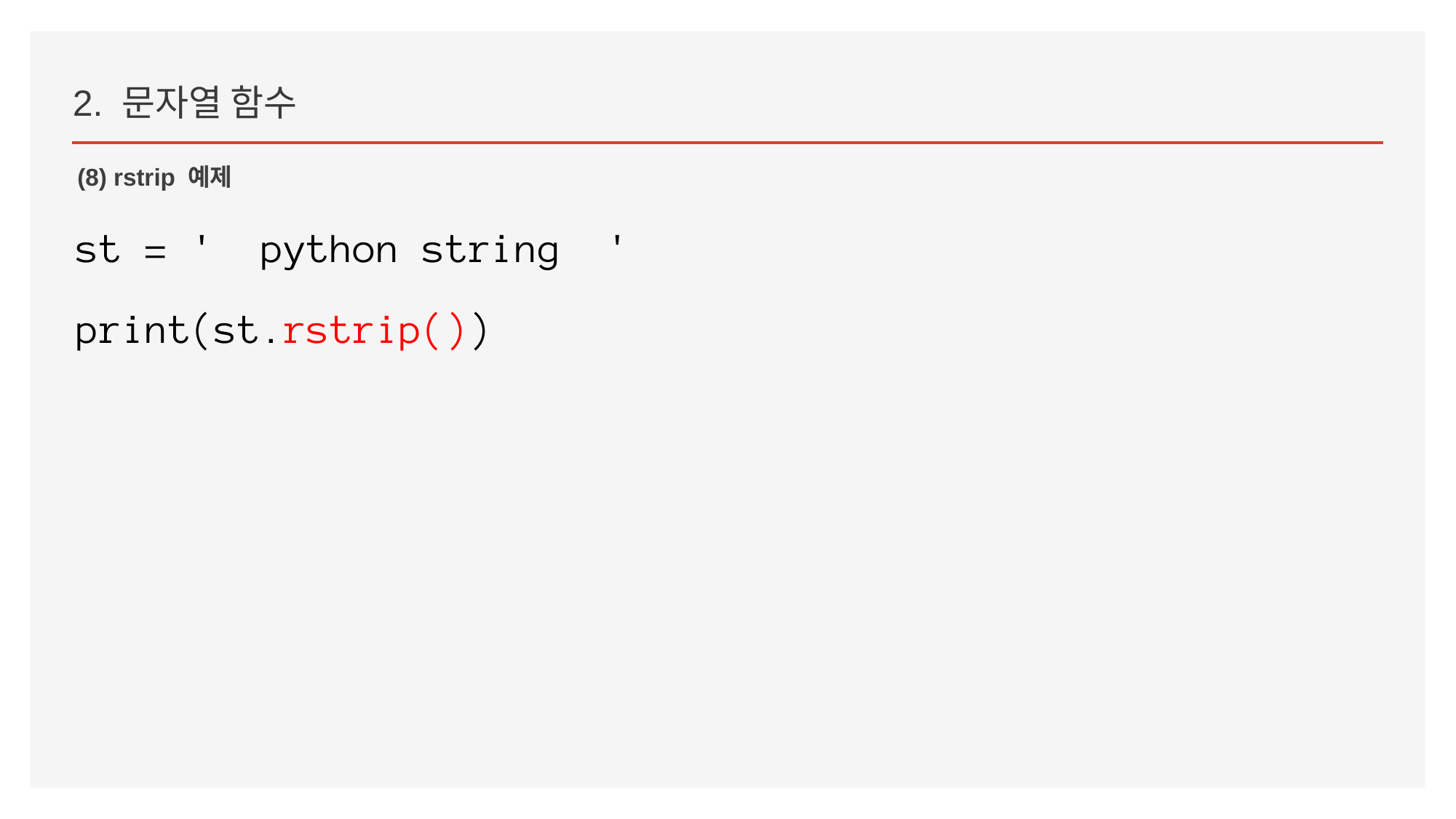

2. 문자열 함수
(8) rstrip 예제
st = '  python string  '
print(st.rstrip())